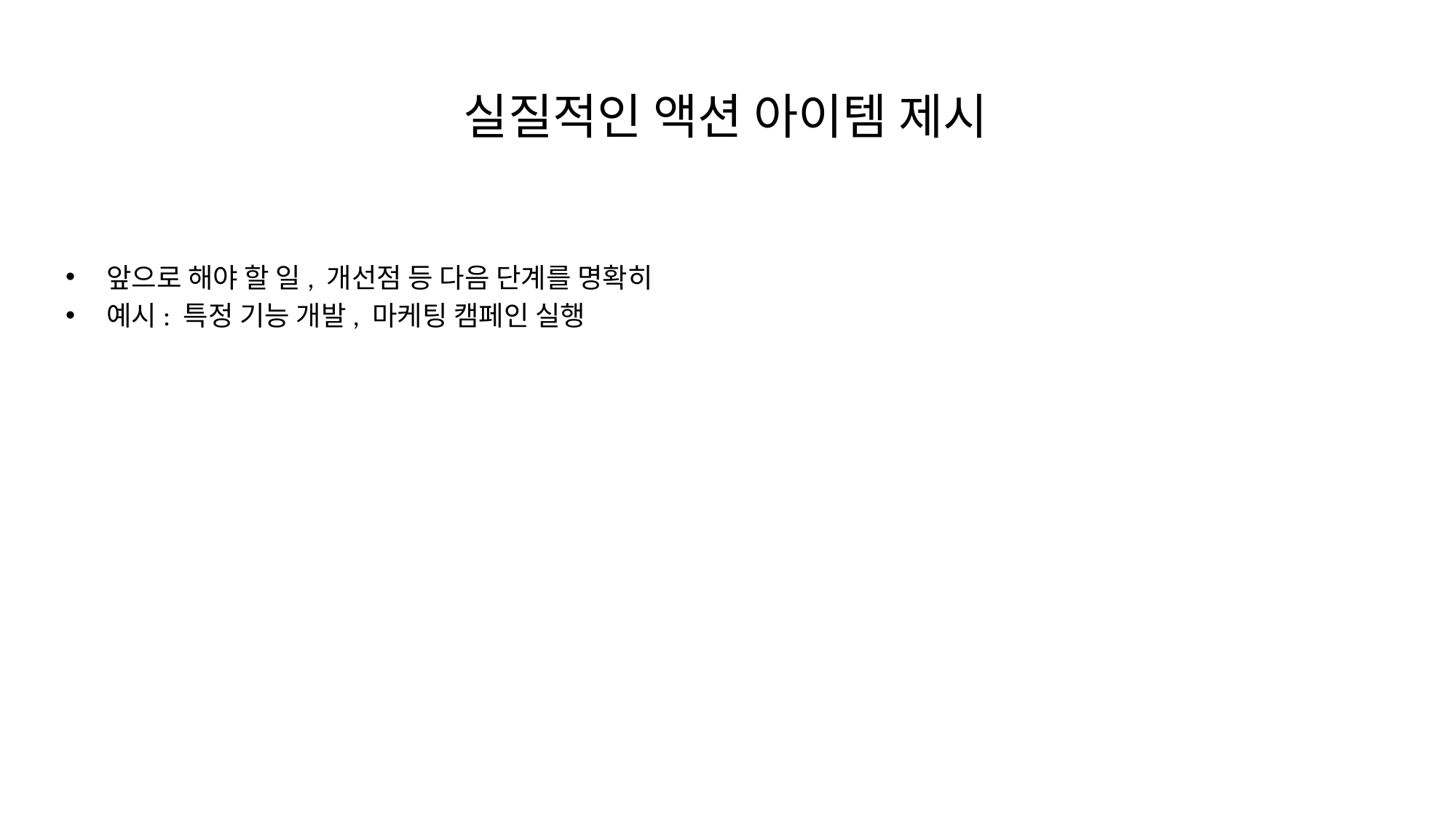

# 실질적인 액션 아이템 제시

앞으로 해야 할 일, 개선점 등 다음 단계를 명확히
예시: 특정 기능 개발, 마케팅 캠페인 실행